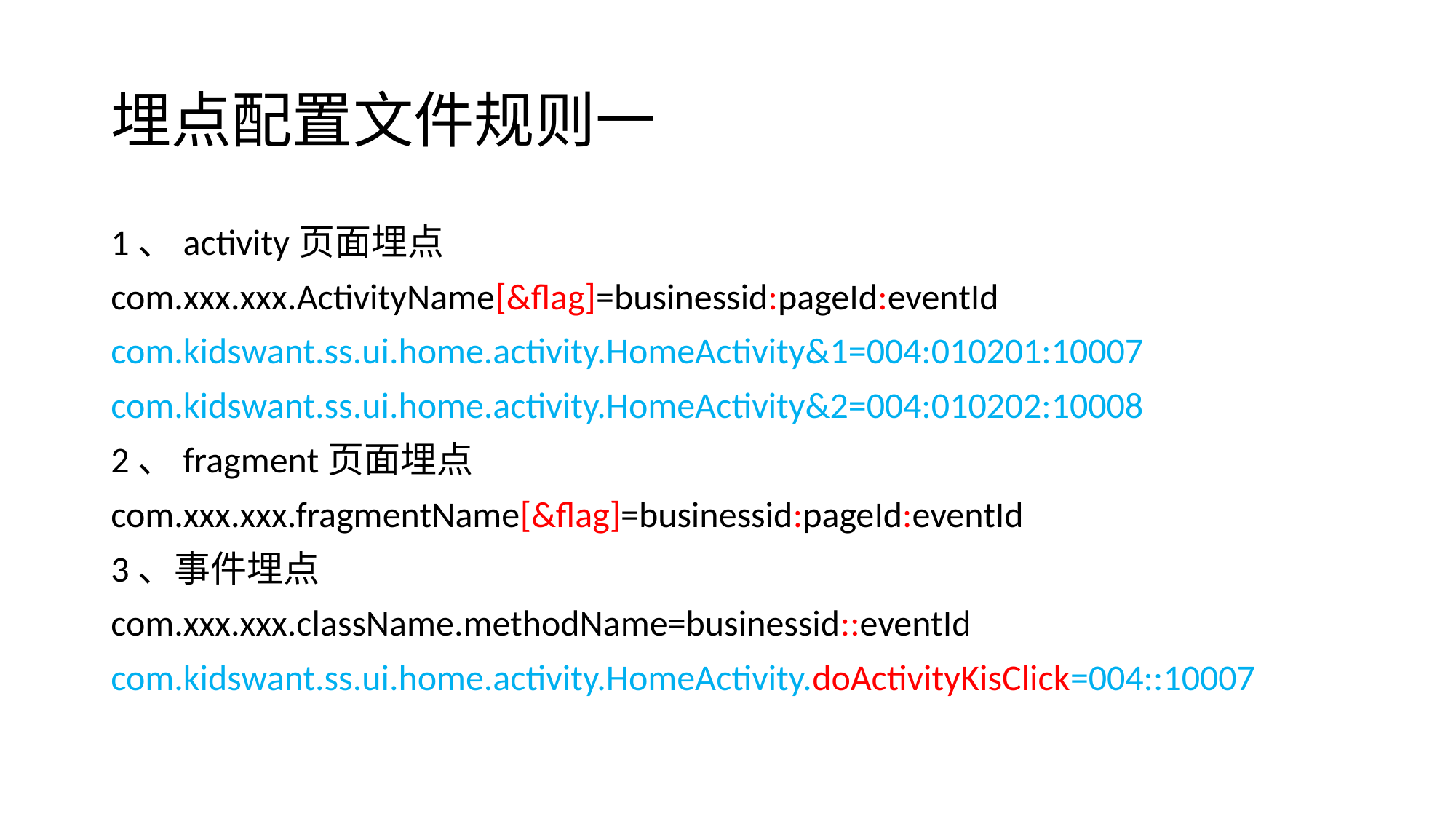

# 埋点配置文件规则一
1、activity页面埋点
com.xxx.xxx.ActivityName[&flag]=businessid:pageId:eventId
com.kidswant.ss.ui.home.activity.HomeActivity&1=004:010201:10007
com.kidswant.ss.ui.home.activity.HomeActivity&2=004:010202:10008
2、fragment页面埋点
com.xxx.xxx.fragmentName[&flag]=businessid:pageId:eventId
3、事件埋点
com.xxx.xxx.className.methodName=businessid::eventId
com.kidswant.ss.ui.home.activity.HomeActivity.doActivityKisClick=004::10007